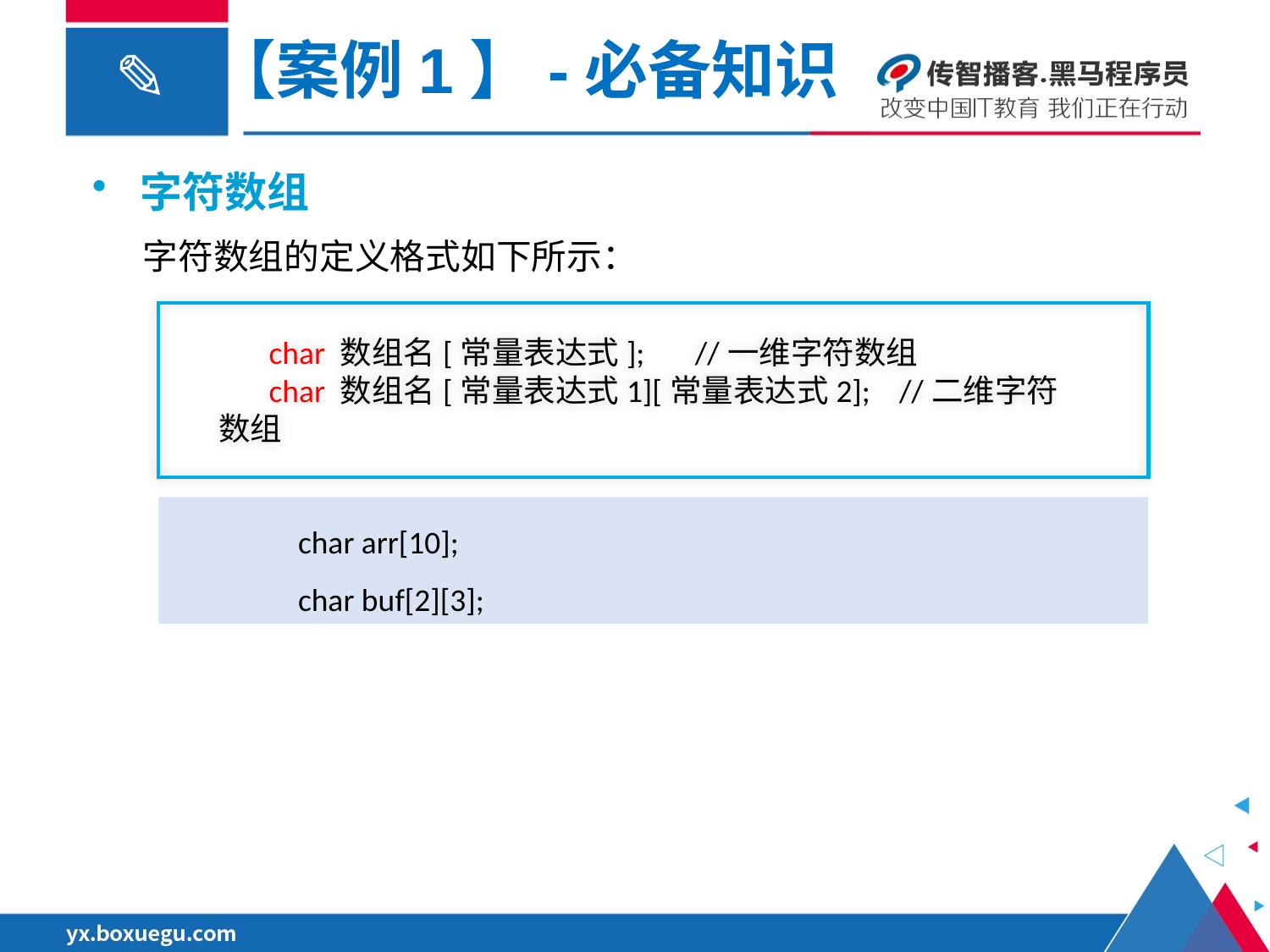

【案例1】-必备知识
字符数组
       字符数组的定义格式如下所示：
       char 数组名[常量表达式];       //一维字符数组
       char 数组名[常量表达式1][常量表达式2];    //二维字符数组
	char arr[10];
	char buf[2][3];